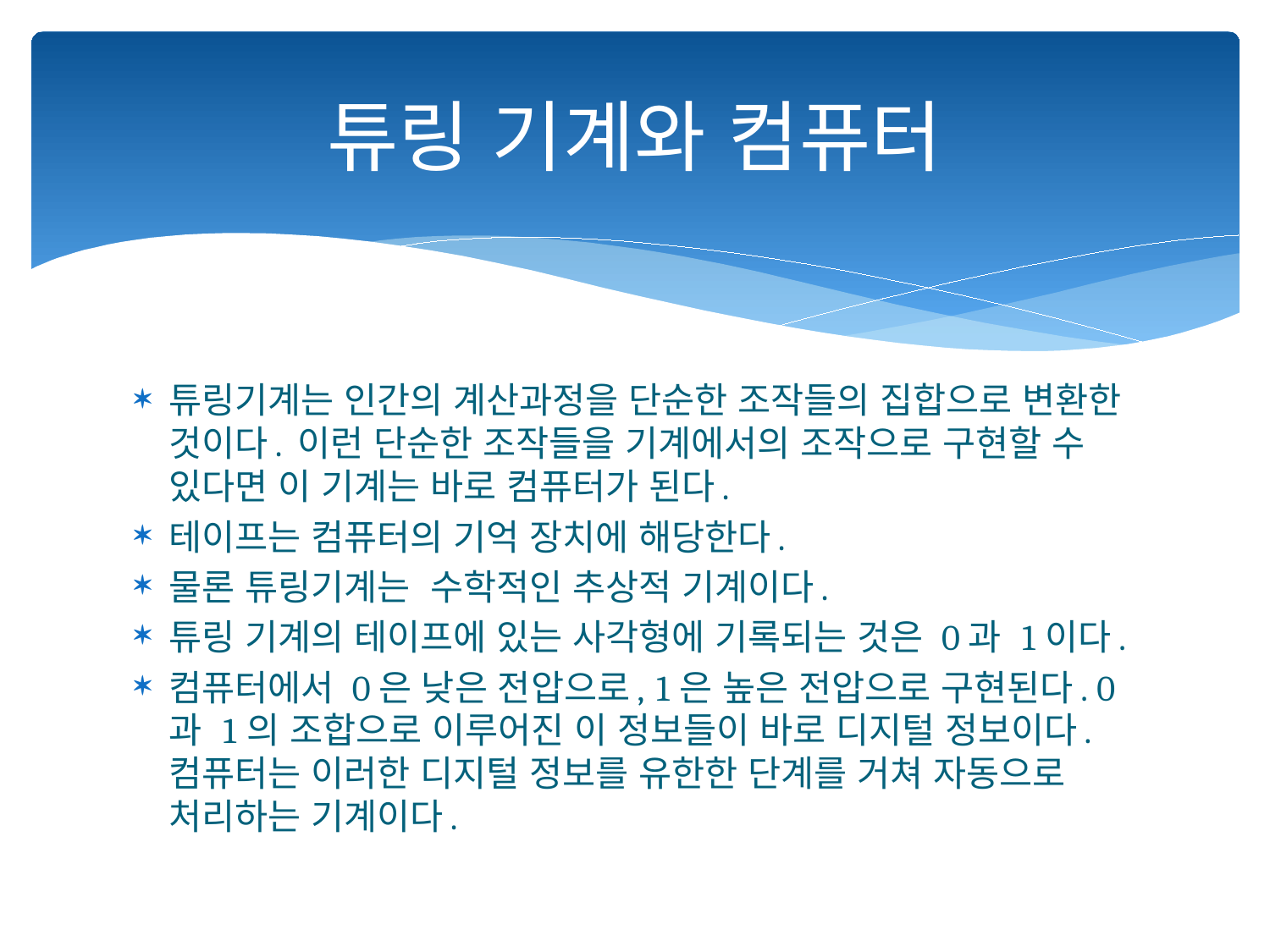

# 튜링 기계와 컴퓨터
튜링기계는 인간의 계산과정을 단순한 조작들의 집합으로 변환한 것이다. 이런 단순한 조작들을 기계에서의 조작으로 구현할 수 있다면 이 기계는 바로 컴퓨터가 된다.
테이프는 컴퓨터의 기억 장치에 해당한다.
물론 튜링기계는  수학적인 추상적 기계이다.
튜링 기계의 테이프에 있는 사각형에 기록되는 것은 0과 1이다.
컴퓨터에서 0은 낮은 전압으로, 1은 높은 전압으로 구현된다. 0과 1의 조합으로 이루어진 이 정보들이 바로 디지털 정보이다. 컴퓨터는 이러한 디지털 정보를 유한한 단계를 거쳐 자동으로 처리하는 기계이다.